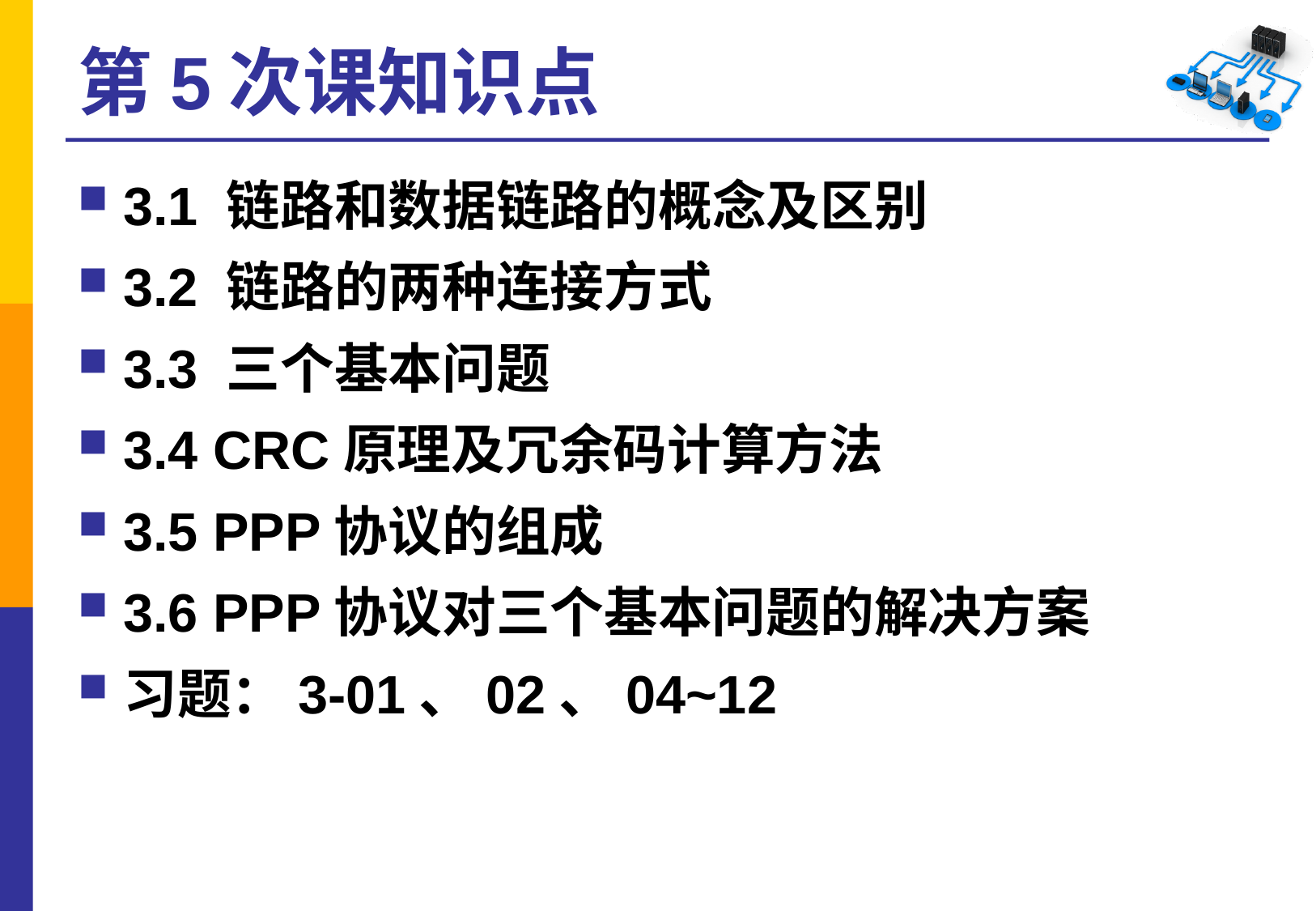

# 第5次课知识点
3.1 链路和数据链路的概念及区别
3.2 链路的两种连接方式
3.3 三个基本问题
3.4 CRC原理及冗余码计算方法
3.5 PPP协议的组成
3.6 PPP协议对三个基本问题的解决方案
习题：3-01、02、04~12